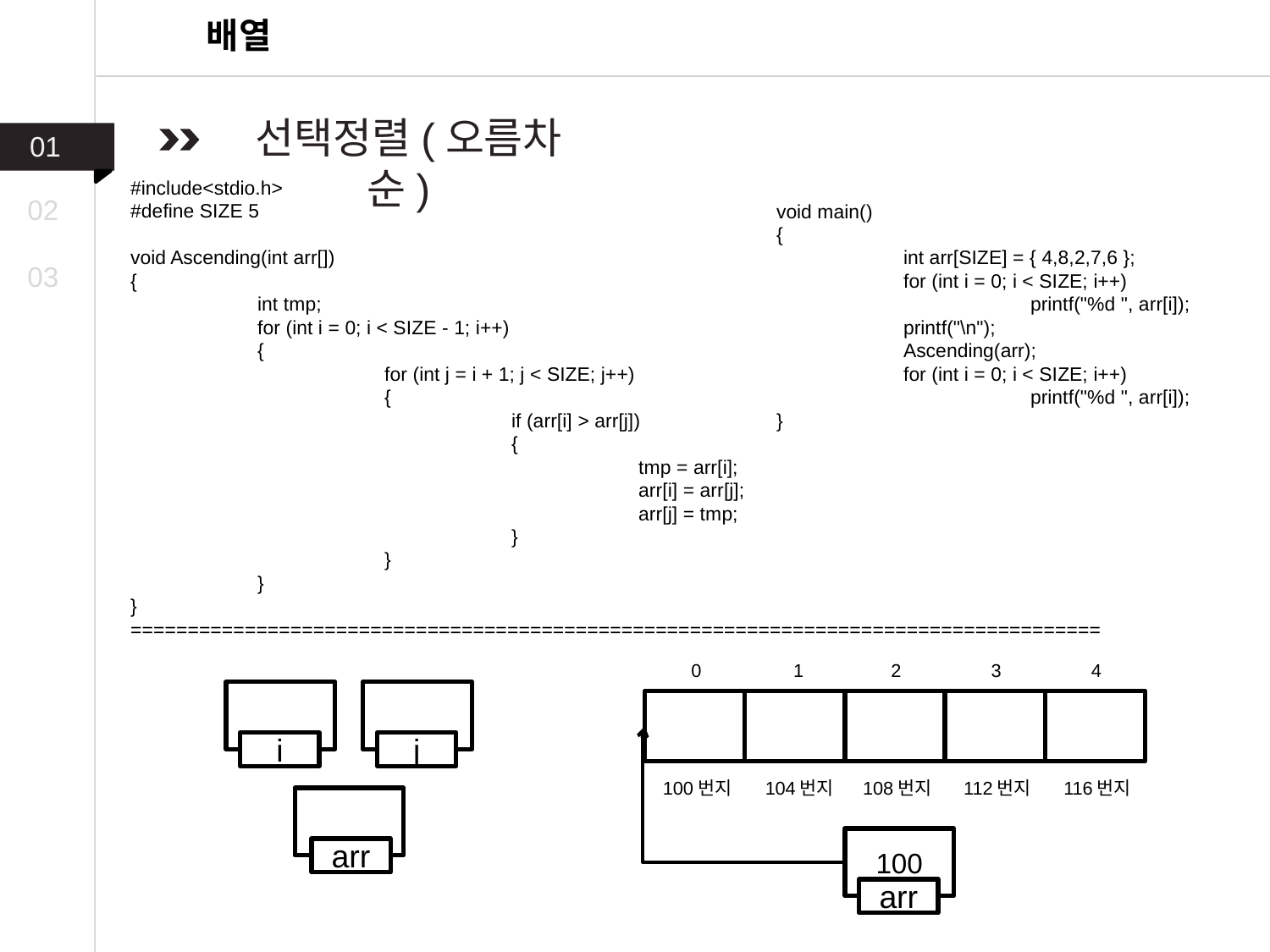

배열
 선택정렬(오름차순)
01

#include<stdio.h>
#define SIZE 5

void Ascending(int arr[])
{
	int tmp;
	for (int i = 0; i < SIZE - 1; i++)
	{
		for (int j = i + 1; j < SIZE; j++)
		{
			if (arr[i] > arr[j])
			{
				tmp = arr[i];
				arr[i] = arr[j];
				arr[j] = tmp;
			}
		}
	}
}
=====================================================================================

void main()
{
	int arr[SIZE] = { 4,8,2,7,6 };
	for (int i = 0; i < SIZE; i++)
		printf("%d ", arr[i]);
	printf("\n");
	Ascending(arr);
	for (int i = 0; i < SIZE; i++)
		printf("%d ", arr[i]);
}
02
03
0
1
2
3
4

100번지
104번지
108번지
112번지
116번지
100
arr

i
j

arr